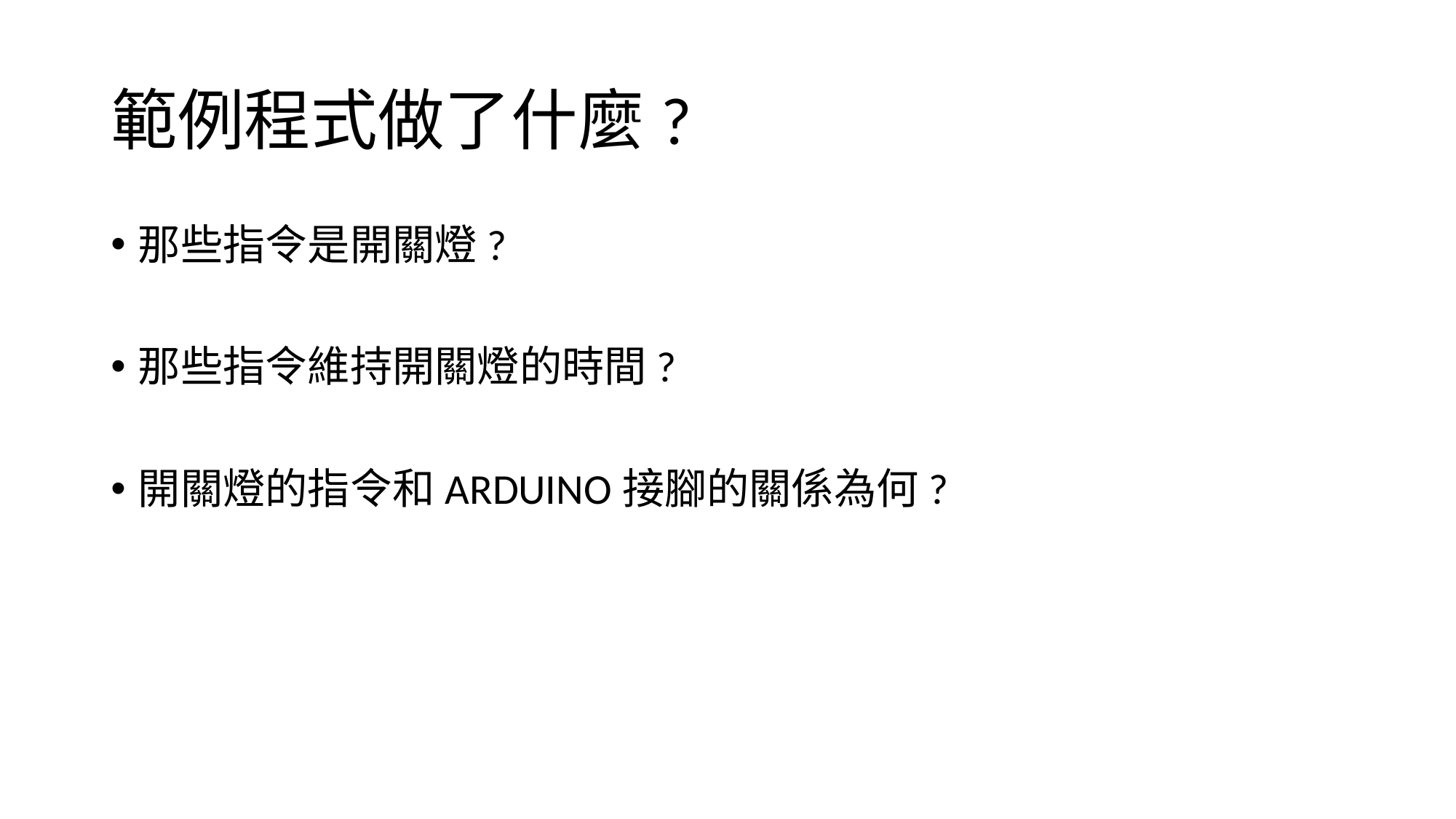

# 範例程式做了什麼?
那些指令是開關燈?

那些指令維持開關燈的時間?

開關燈的指令和ARDUINO接腳的關係為何?